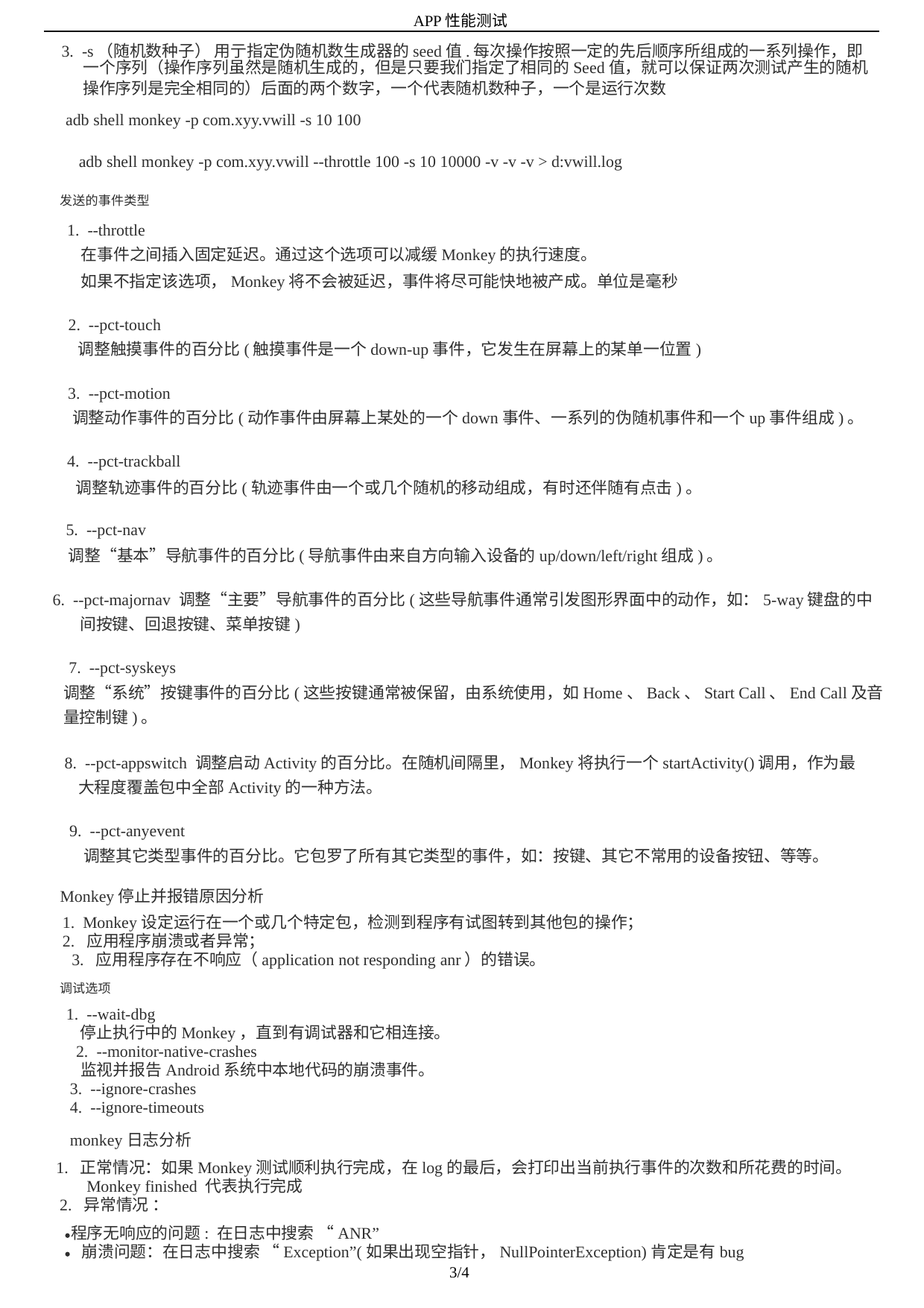

APP性能测试

3.  -s（随机数种⼦） ⽤亍指定伪随机数⽣成器的seed值.每次操作按照⼀定的先后顺序所组成的⼀系列操作，即
	⼀个序列（操作序列虽然是随机⽣成的，但是只要我们指定了相同的Seed值，就可以保证两次测试产⽣的随机
操作序列是完全相同的）后⾯的两个数字，⼀个代表随机数种⼦，⼀个是运⾏次数
adb shell monkey -p com.xyy.vwill -s 10 100
adb shell monkey -p com.xyy.vwill --throttle 100 -s 10 10000 -v -v -v > d:vwill.log
发送的事件类型
1.  --throttle
在事件之间插⼊固定延迟。通过这个选项可以减缓Monkey的执⾏速度。
如果不指定该选项，Monkey将不会被延迟，事件将尽可能快地被产成。单位是毫秒
2.  --pct-touch
调整触摸事件的百分⽐(触摸事件是⼀个down-up事件，它发⽣在屏幕上的某单⼀位置)
3.  --pct-motion
调整动作事件的百分⽐(动作事件由屏幕上某处的⼀个down事件、⼀系列的伪随机事件和⼀个up事件组成)。
4.  --pct-trackball
调整轨迹事件的百分⽐(轨迹事件由⼀个或⼏个随机的移动组成，有时还伴随有点击)。
5.  --pct-nav
调整“基本”导航事件的百分⽐(导航事件由来⾃⽅向输⼊设备的up/down/left/right组成)。
6.  --pct-majornav 调整“主要”导航事件的百分⽐(这些导航事件通常引发图形界⾯中的动作，如：5-way键盘的中
间按键、回退按键、菜单按键)
7.  --pct-syskeys
调整“系统”按键事件的百分⽐(这些按键通常被保留，由系统使⽤，如Home、Back、Start Call、End Call及⾳
量控制键)。
8.  --pct-appswitch 调整启动Activity的百分⽐。在随机间隔⾥，Monkey将执⾏⼀个startActivity()调⽤，作为最
⼤程度覆盖包中全部Activity的⼀种⽅法。
9.  --pct-anyevent
调整其它类型事件的百分⽐。它包罗了所有其它类型的事件，如：按键、其它不常⽤的设备按钮、等等。
Monkey停⽌并报错原因分析
1.  Monkey设定运⾏在⼀个或⼏个特定包，检测到程序有试图转到其他包的操作；
2.  应⽤程序崩溃或者异常；
3.  应⽤程序存在不响应（application not responding anr）的错误。
调试选项
1.  --wait-dbg
停⽌执⾏中的Monkey，直到有调试器和它相连接。
2.  --monitor-native-crashes
监视并报告Android系统中本地代码的崩溃事件。
3.  --ignore-crashes
4.  --ignore-timeouts

monkey⽇志分析
1.  正常情况：如果Monkey测试顺利执⾏完成，在log的最后，会打印出当前执⾏事件的次数和所花费的时间。
Monkey finished 代表执⾏完成
2.  异常情况 ：
程序⽆响应的问题: 在⽇志中搜索 “ANR”

崩溃问题：在⽇志中搜索 “Exception”(如果出现空指针，NullPointerException)肯定是有bug

3/4